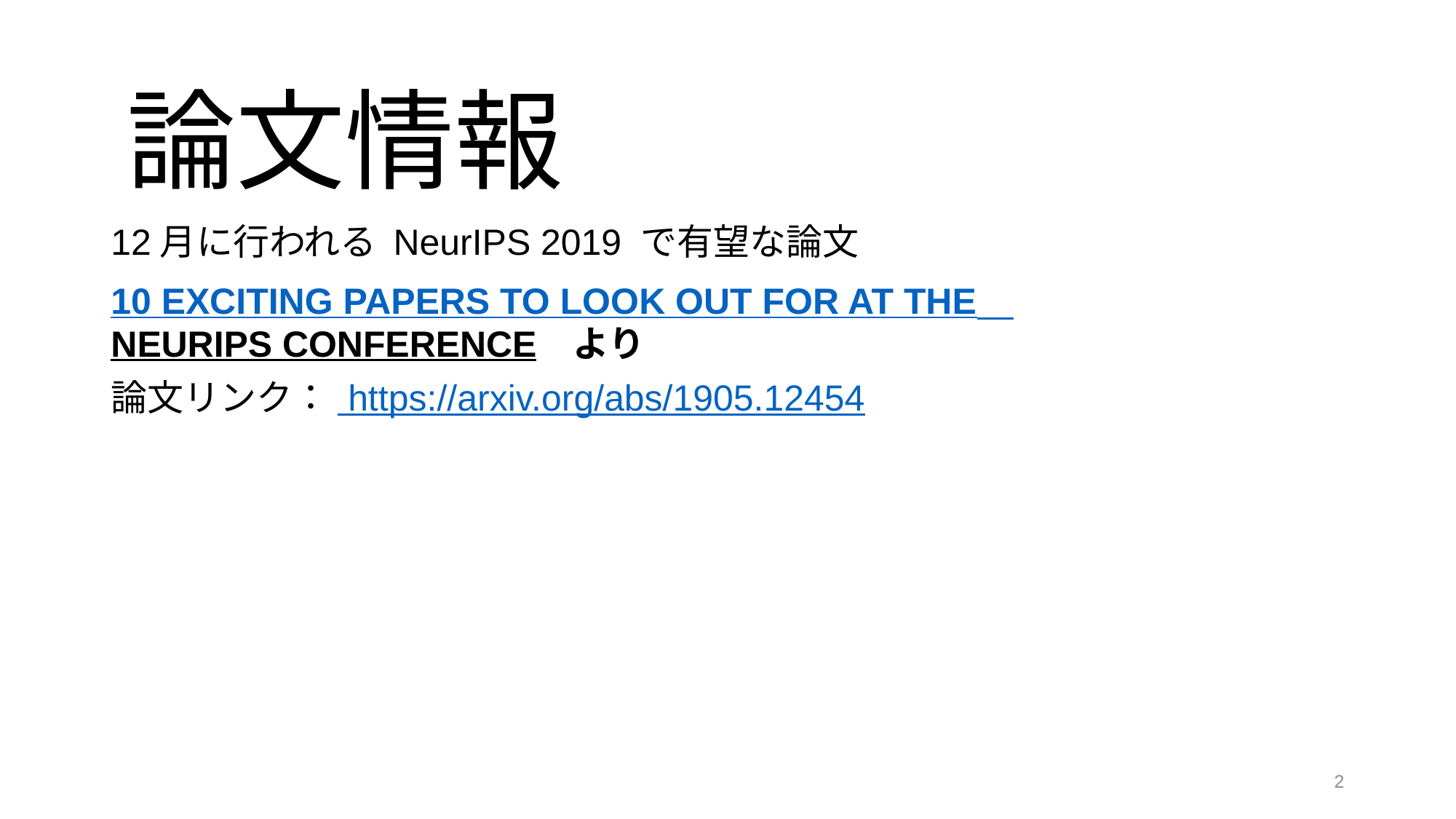

# 論文情報
12月に行われる NeurIPS 2019 で有望な論文
10 EXCITING PAPERS TO LOOK OUT FOR AT THE　NEURIPS CONFERENCE　より
論文リンク： https://arxiv.org/abs/1905.12454
2